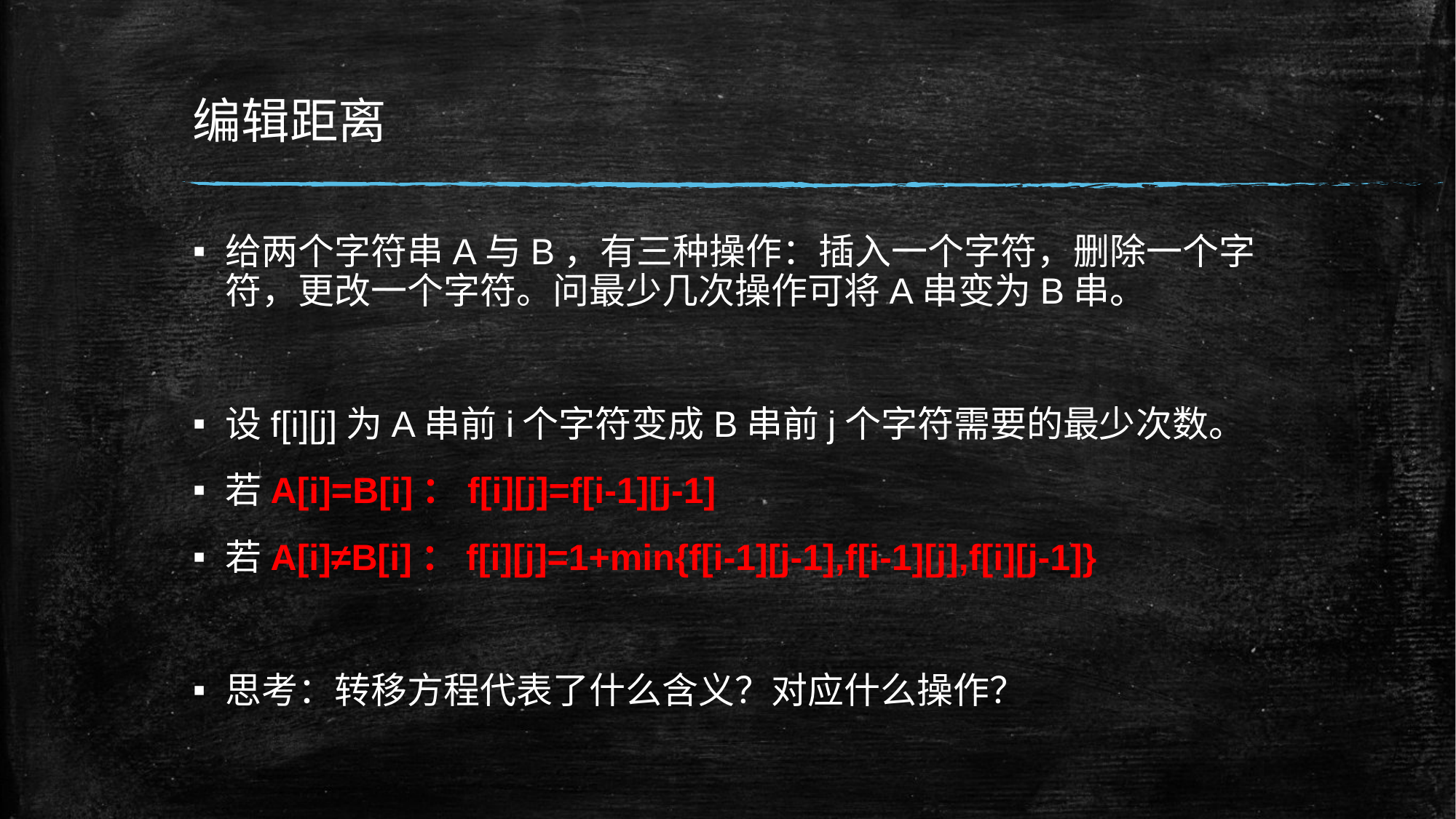

# 编辑距离
给两个字符串A与B，有三种操作：插入一个字符，删除一个字符，更改一个字符。问最少几次操作可将A串变为B串。

设f[i][j]为A串前i个字符变成B串前j个字符需要的最少次数。
若A[i]=B[i]：f[i][j]=f[i-1][j-1]
若A[i]≠B[i]：f[i][j]=1+min{f[i-1][j-1],f[i-1][j],f[i][j-1]}

思考：转移方程代表了什么含义？对应什么操作？